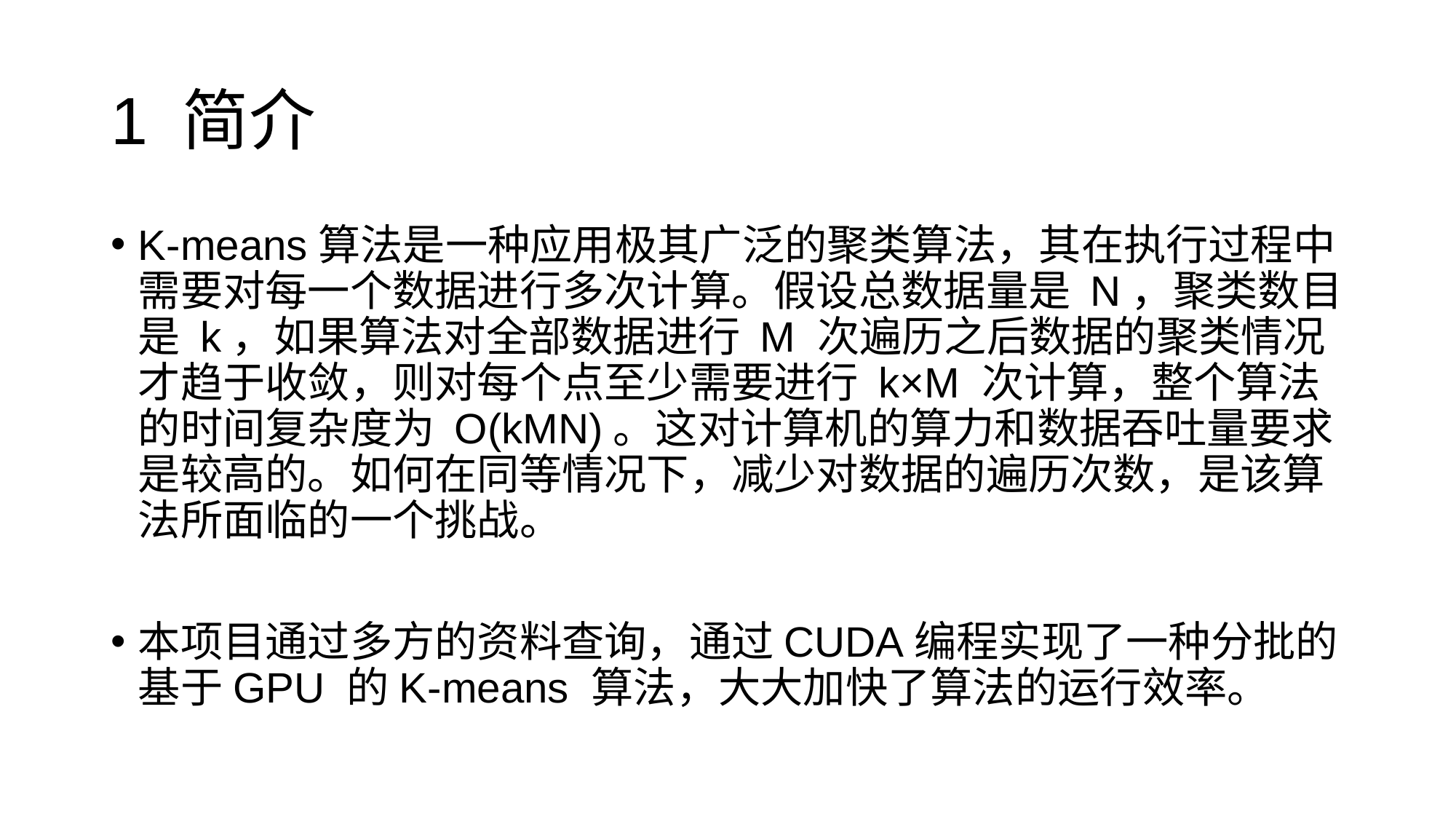

# 1 简介
K-means算法是一种应用极其广泛的聚类算法，其在执行过程中需要对每一个数据进行多次计算。假设总数据量是 N，聚类数目是 k，如果算法对全部数据进行 M 次遍历之后数据的聚类情况才趋于收敛，则对每个点至少需要进行 k×M 次计算，整个算法的时间复杂度为 O(kMN)。这对计算机的算力和数据吞吐量要求是较高的。如何在同等情况下，减少对数据的遍历次数，是该算法所面临的一个挑战。

本项目通过多方的资料查询，通过CUDA编程实现了一种分批的基于GPU 的K-means 算法，大大加快了算法的运行效率。